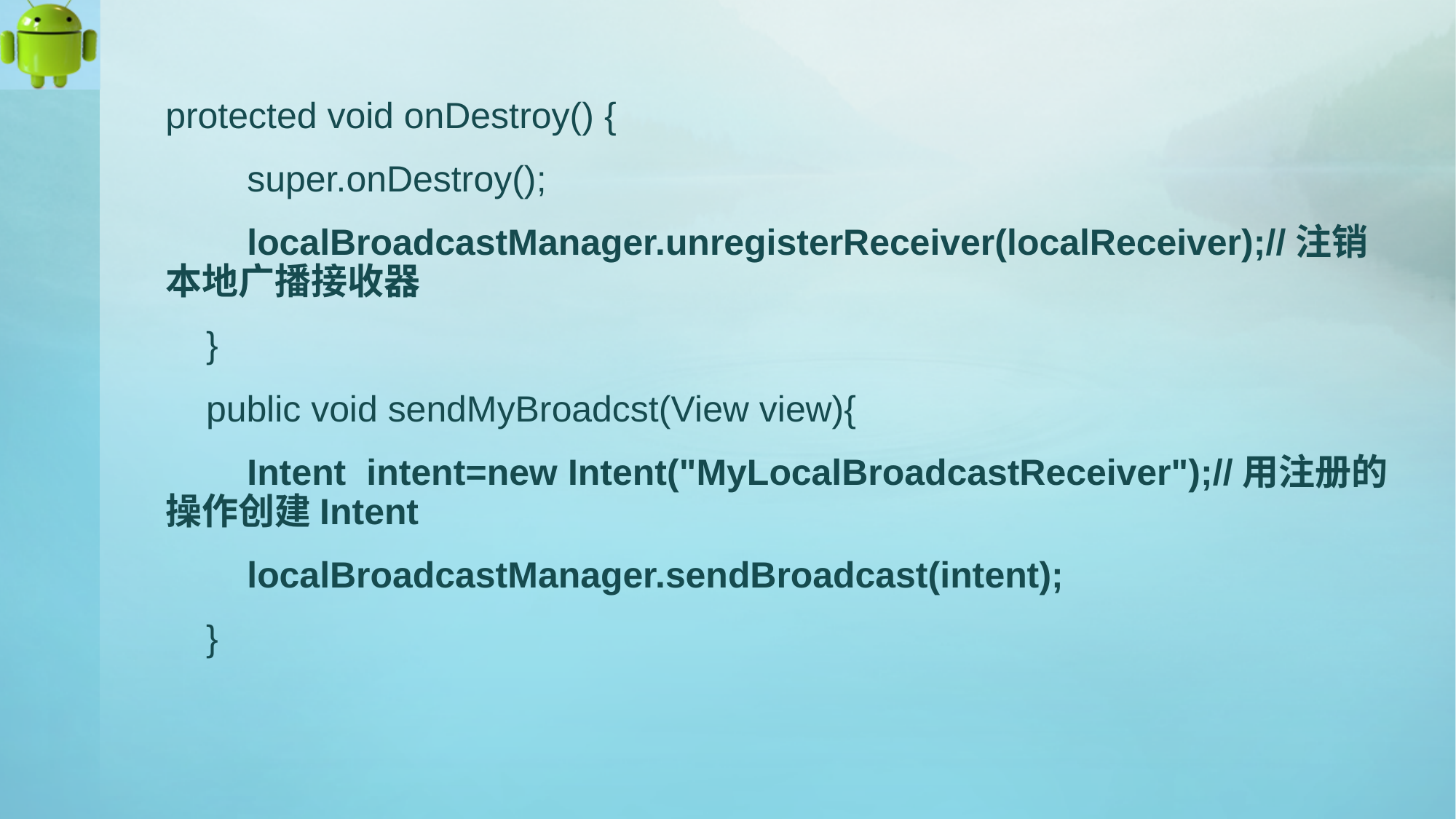

protected void onDestroy() {
        super.onDestroy();
        localBroadcastManager.unregisterReceiver(localReceiver);//注销本地广播接收器
    }
    public void sendMyBroadcst(View view){
        Intent  intent=new Intent("MyLocalBroadcastReceiver");//用注册的操作创建Intent
        localBroadcastManager.sendBroadcast(intent);
    }